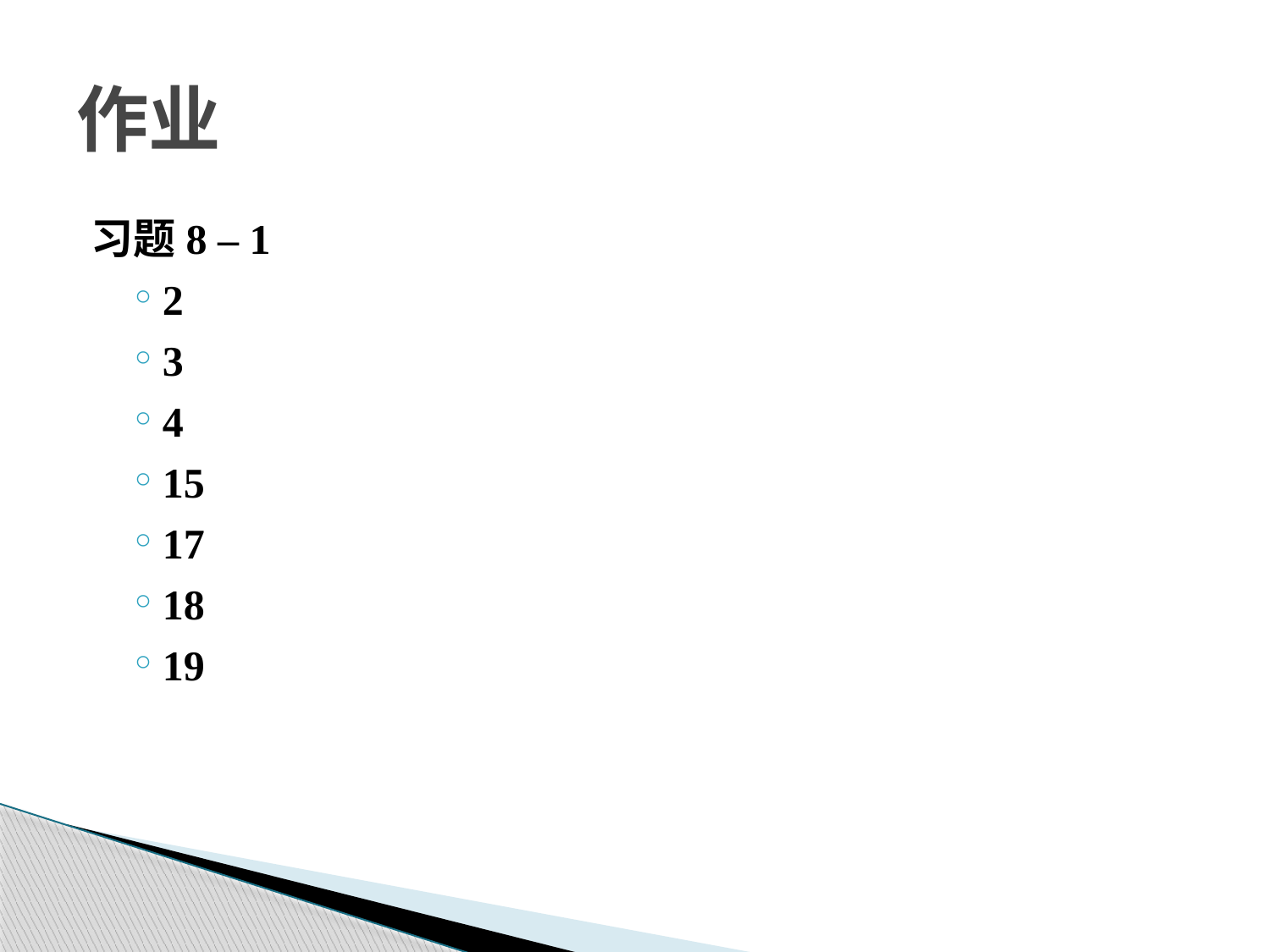

# 作业
习题8 – 1
2
3
4
15
17
18
19